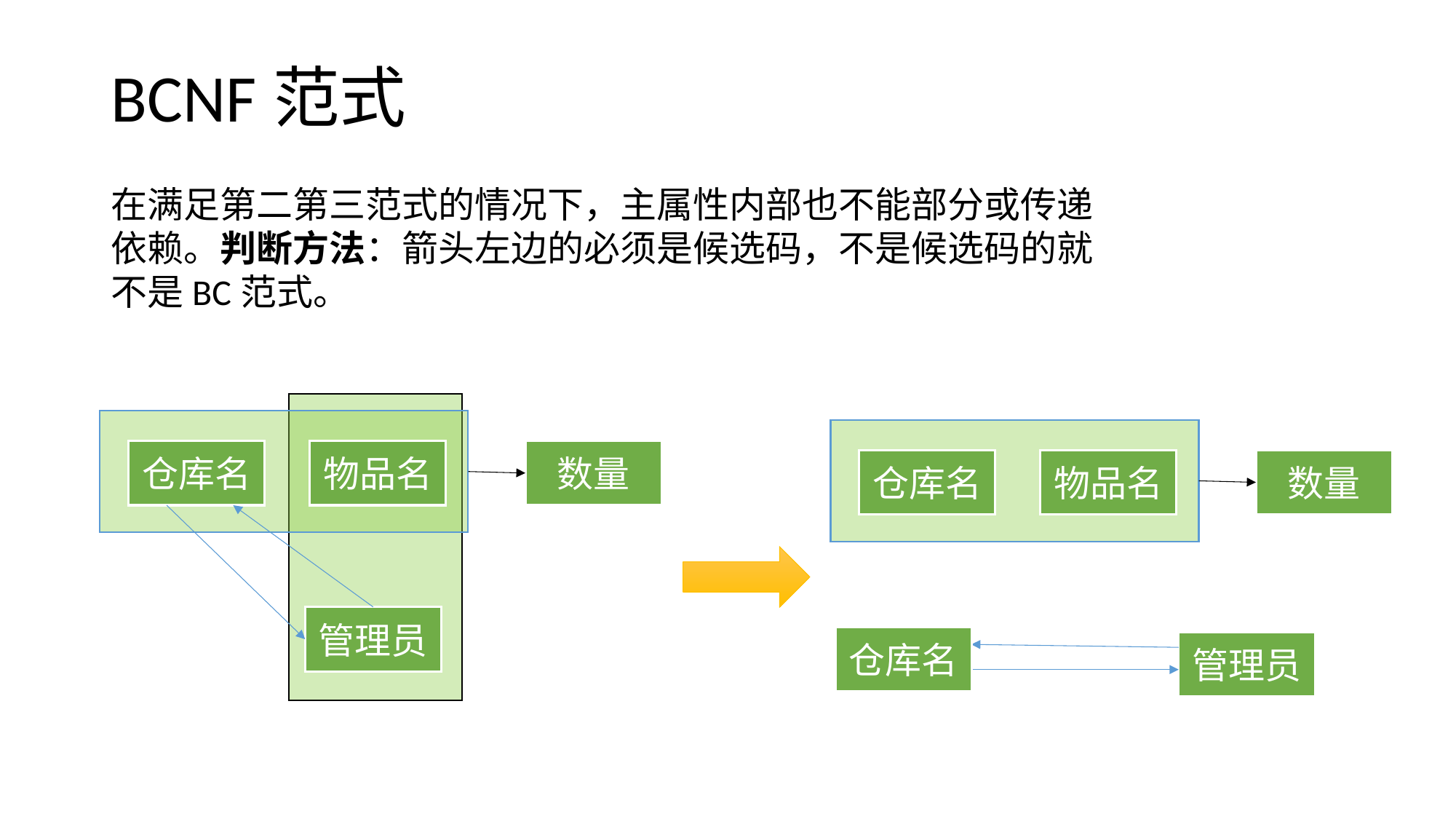

# BCNF范式
在满足第二第三范式的情况下，主属性内部也不能部分或传递依赖。判断方法：箭头左边的必须是候选码，不是候选码的就不是BC范式。

仓库名
物品名
数量
管理员

仓库名
物品名
数量
仓库名
管理员